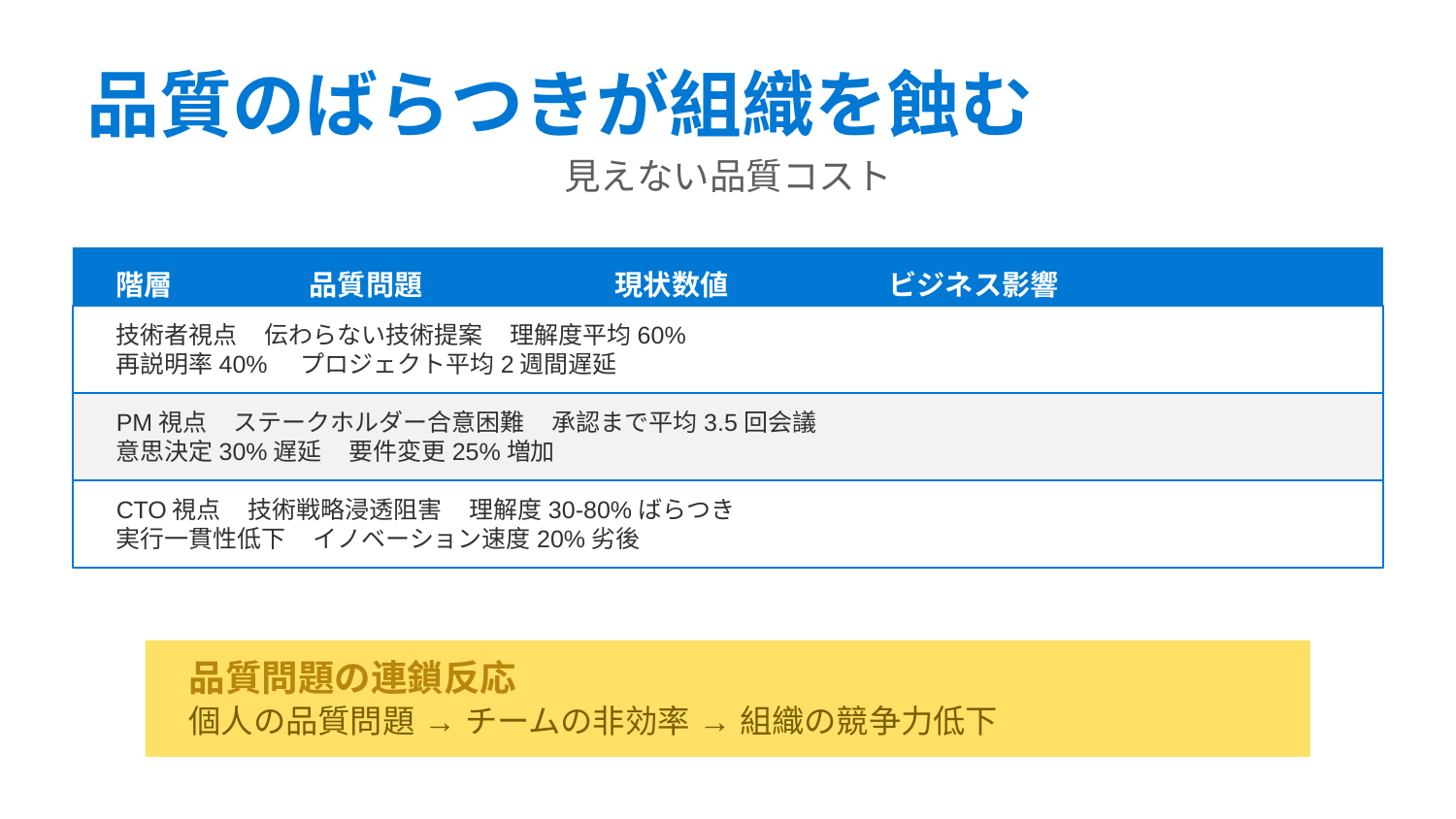

品質のばらつきが組織を蝕む
見えない品質コスト

階層                 品質問題                        現状数値                    ビジネス影響

技術者視点    伝わらない技術提案    理解度平均60%
再説明率40%    プロジェクト平均2週間遅延

PM視点    ステークホルダー合意困難    承認まで平均3.5回会議
意思決定30%遅延    要件変更25%増加

CTO視点    技術戦略浸透阻害    理解度30-80%ばらつき
実行一貫性低下    イノベーション速度20%劣後

品質問題の連鎖反応
個人の品質問題 → チームの非効率 → 組織の競争力低下